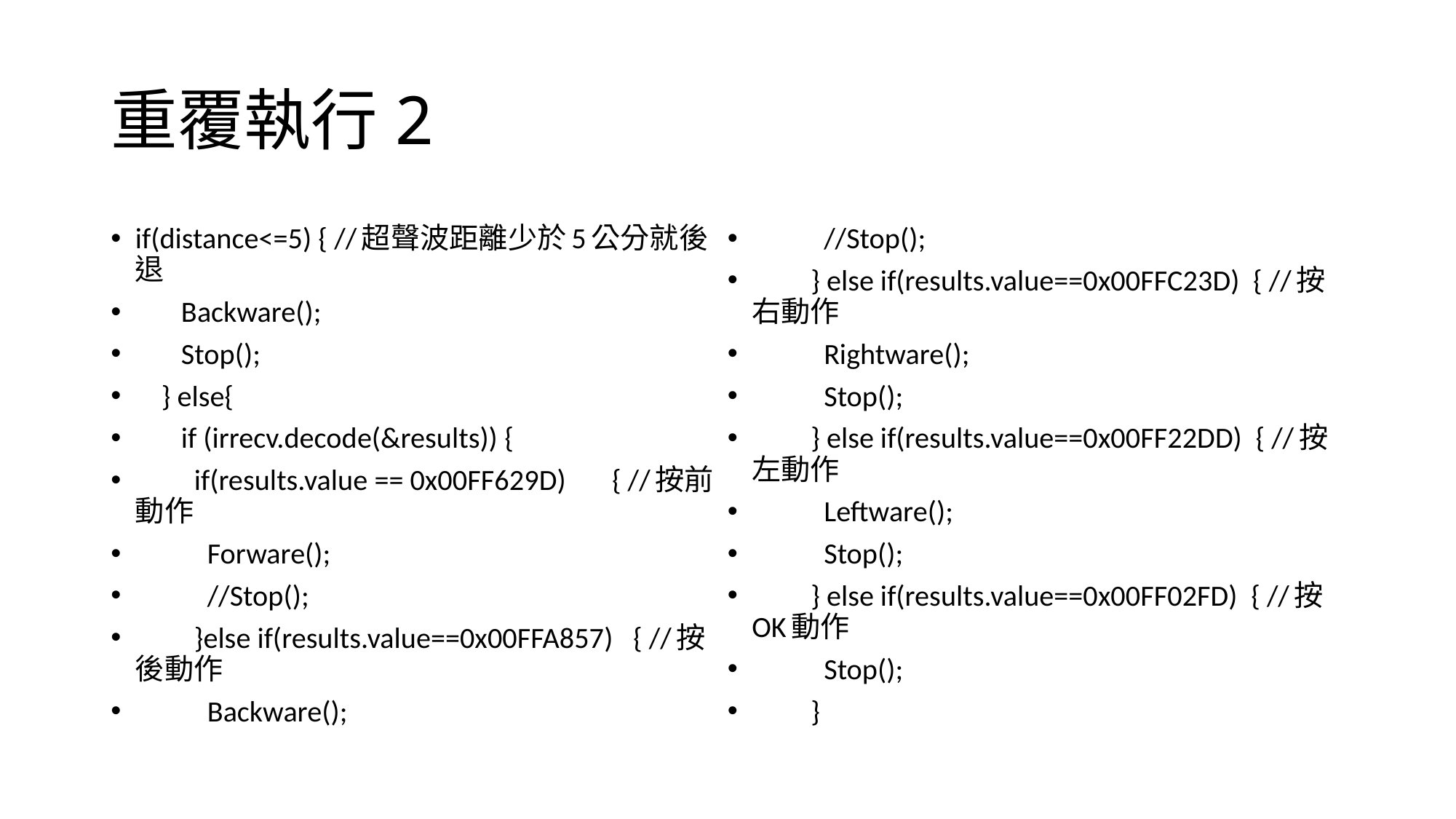

# 重覆執行2
if(distance<=5) { //超聲波距離少於5公分就後退
       Backware();
       Stop();
    } else{
       if (irrecv.decode(&results)) {
         if(results.value == 0x00FF629D)       { //按前動作
           Forware();
           //Stop();
         }else if(results.value==0x00FFA857)   { //按後動作
           Backware();
           //Stop();
         } else if(results.value==0x00FFC23D)  { //按右動作
           Rightware();
           Stop();
         } else if(results.value==0x00FF22DD)  { //按左動作
           Leftware();
           Stop();
         } else if(results.value==0x00FF02FD)  { //按OK動作
           Stop();
         }